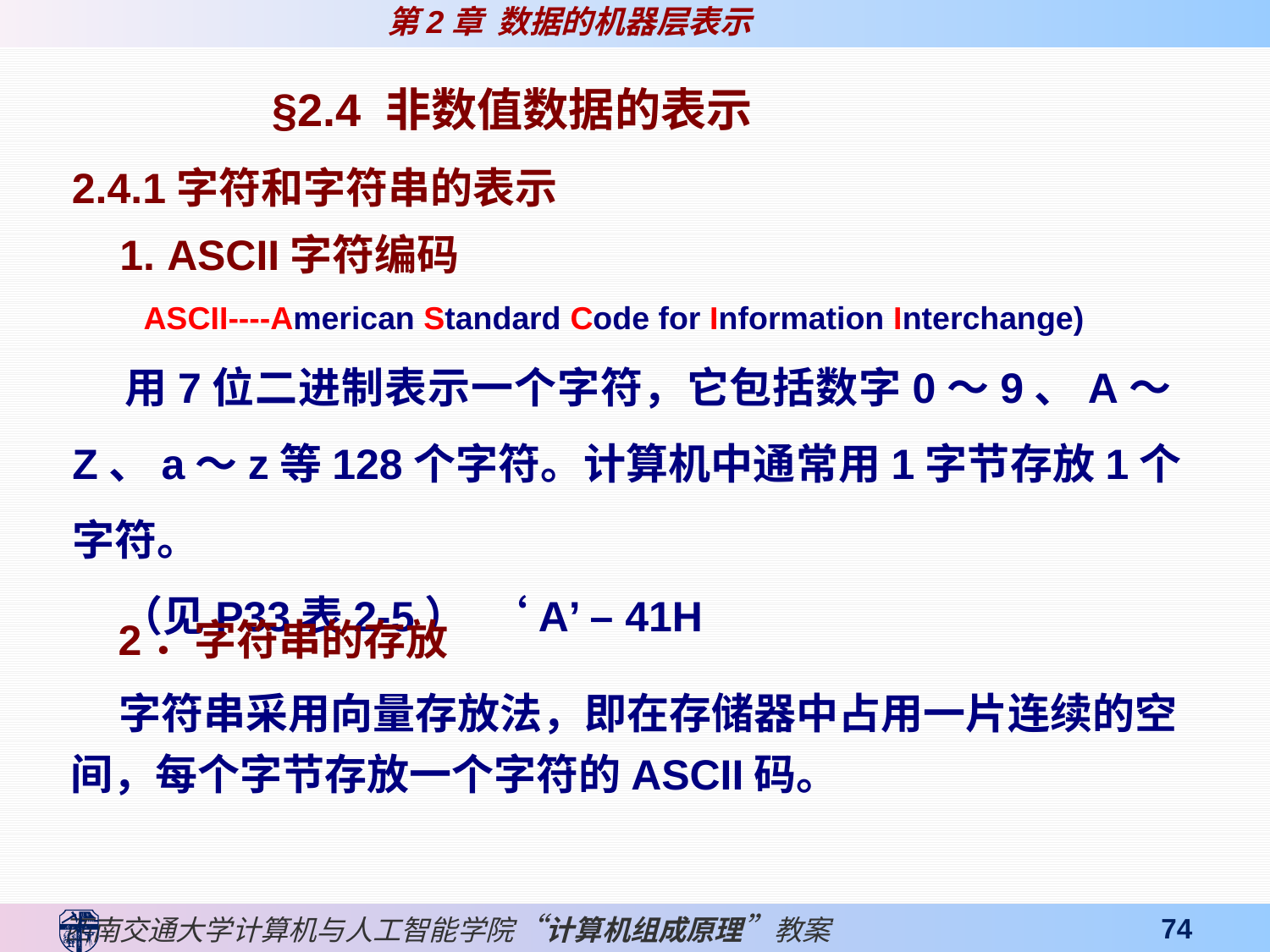

§2.4 非数值数据的表示
 2.4.1字符和字符串的表示
    1. ASCII字符编码
        ASCII----American Standard Code for Information Interchange)
    用7位二进制表示一个字符，它包括数字0～9、A～Z、a～z等128个字符。计算机中通常用1字节存放1个字符。
    （见P33表2-5）  ‘A’ – 41H
    2．字符串的存放
    字符串采用向量存放法，即在存储器中占用一片连续的空间，每个字节存放一个字符的ASCII码。